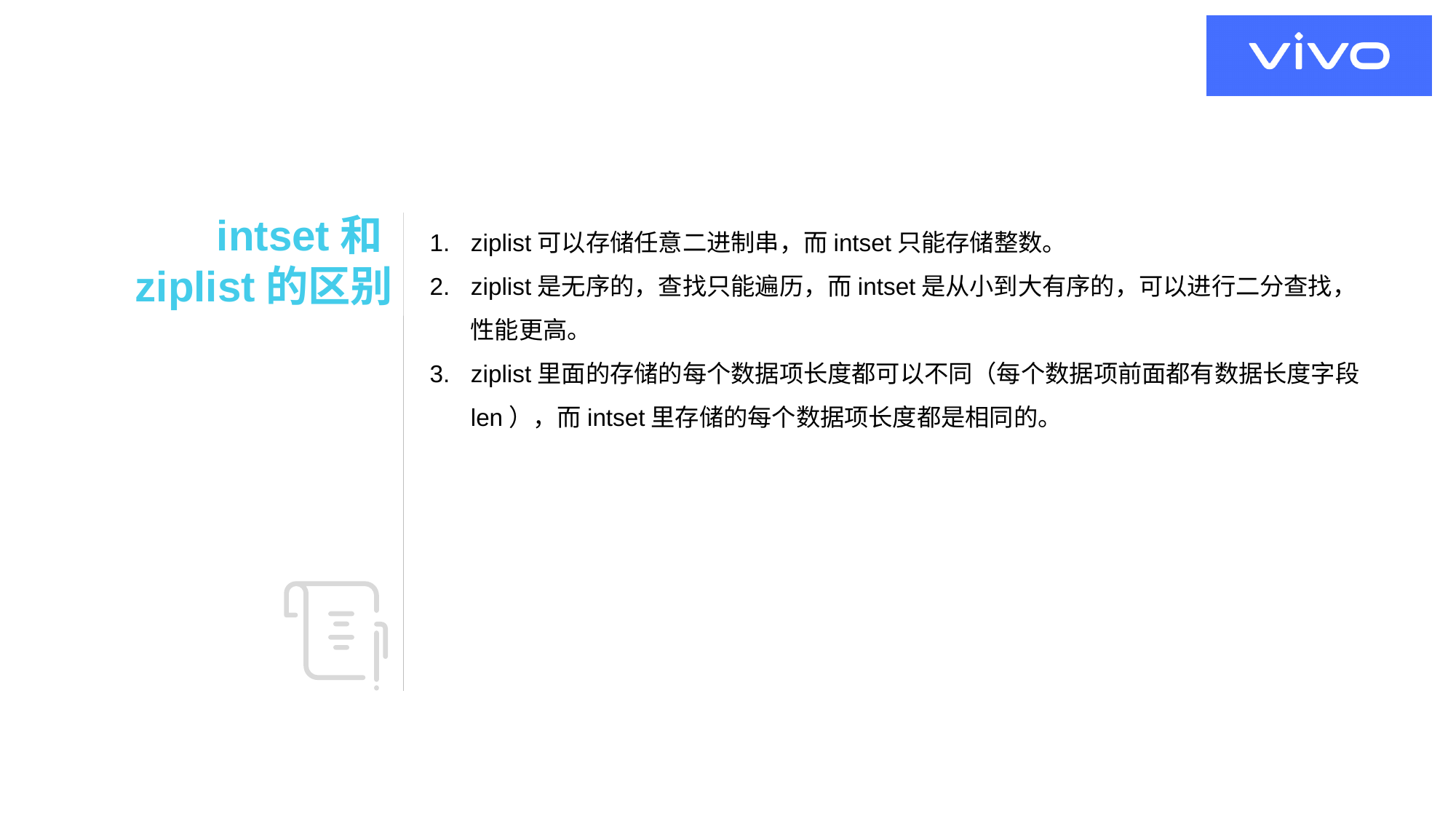

intset和ziplist的区别
ziplist可以存储任意二进制串，而intset只能存储整数。
ziplist是无序的，查找只能遍历，而intset是从小到大有序的，可以进行二分查找，性能更高。
ziplist里面的存储的每个数据项长度都可以不同（每个数据项前面都有数据长度字段len），而intset里存储的每个数据项长度都是相同的。